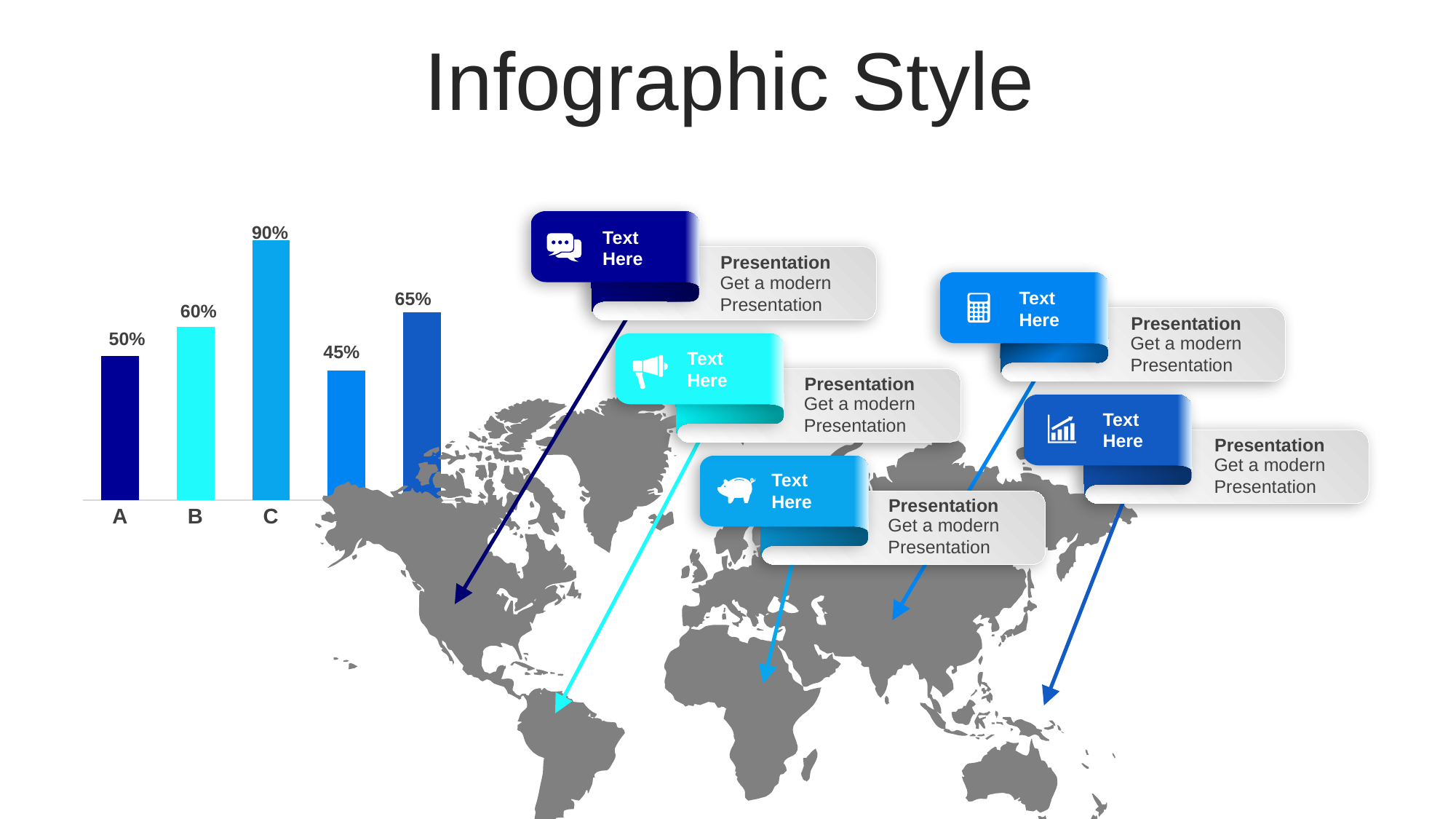

Infographic Style

### Chart

| Category | 계열 1 |
|---|---|
| A | 50.0 |
| B | 60.0 |
| C | 90.0 |
| D | 45.0 |
| E | 65.0 |

90%
Text
Here

Presentation
Get a modern Presentation

Text
Here
65%

60%
Presentation
Get a modern Presentation
50%

45%
Text
Here

Presentation
Get a modern Presentation

Text
Here

Presentation
Get a modern Presentation

Text
Here

Presentation
Get a modern Presentation